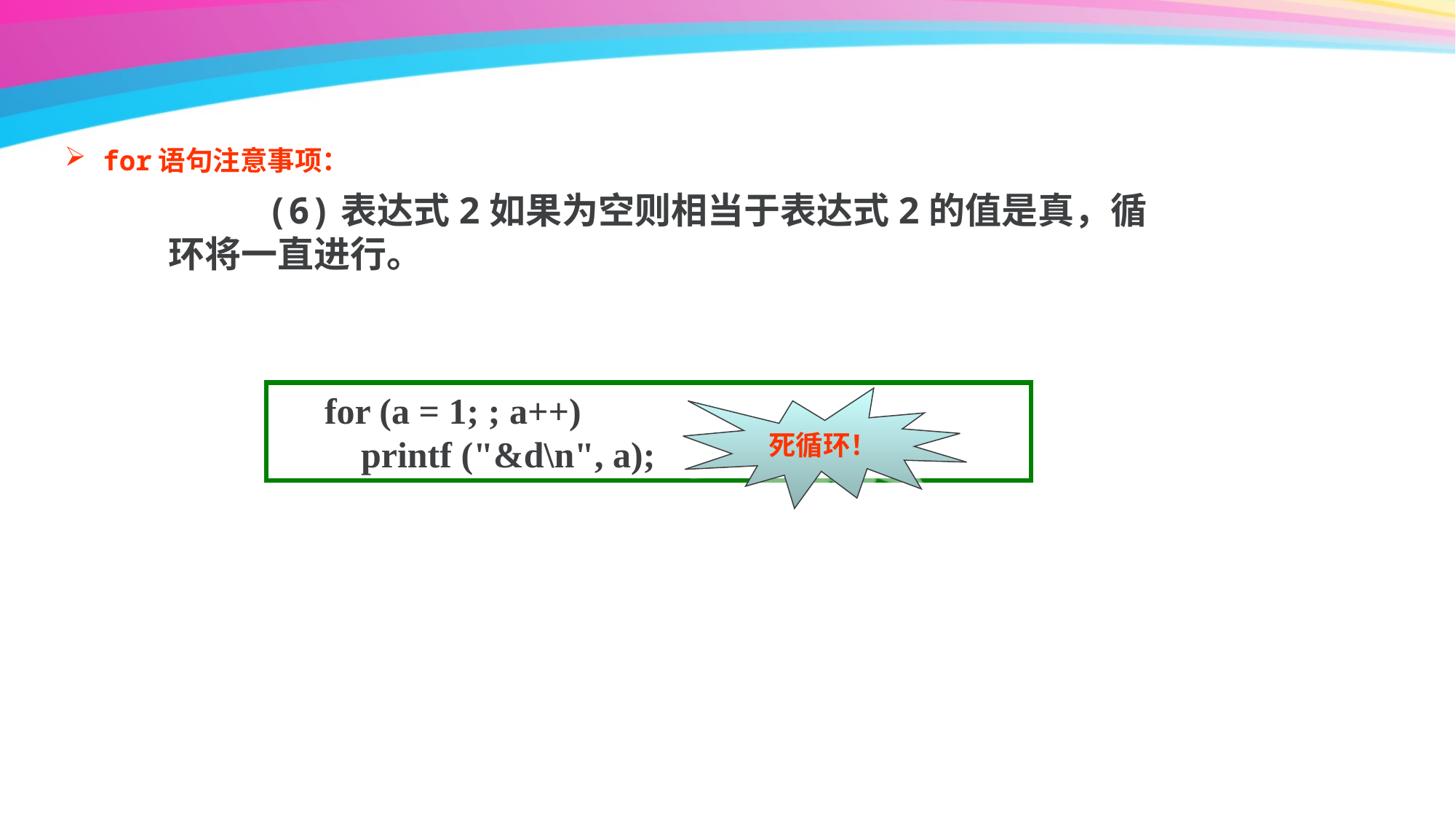

for语句注意事项：
       (6)表达式2如果为空则相当于表达式2的值是真，循环将一直进行。
for (a = 1; ; a++)
    printf ("&d\n", a);
死循环！